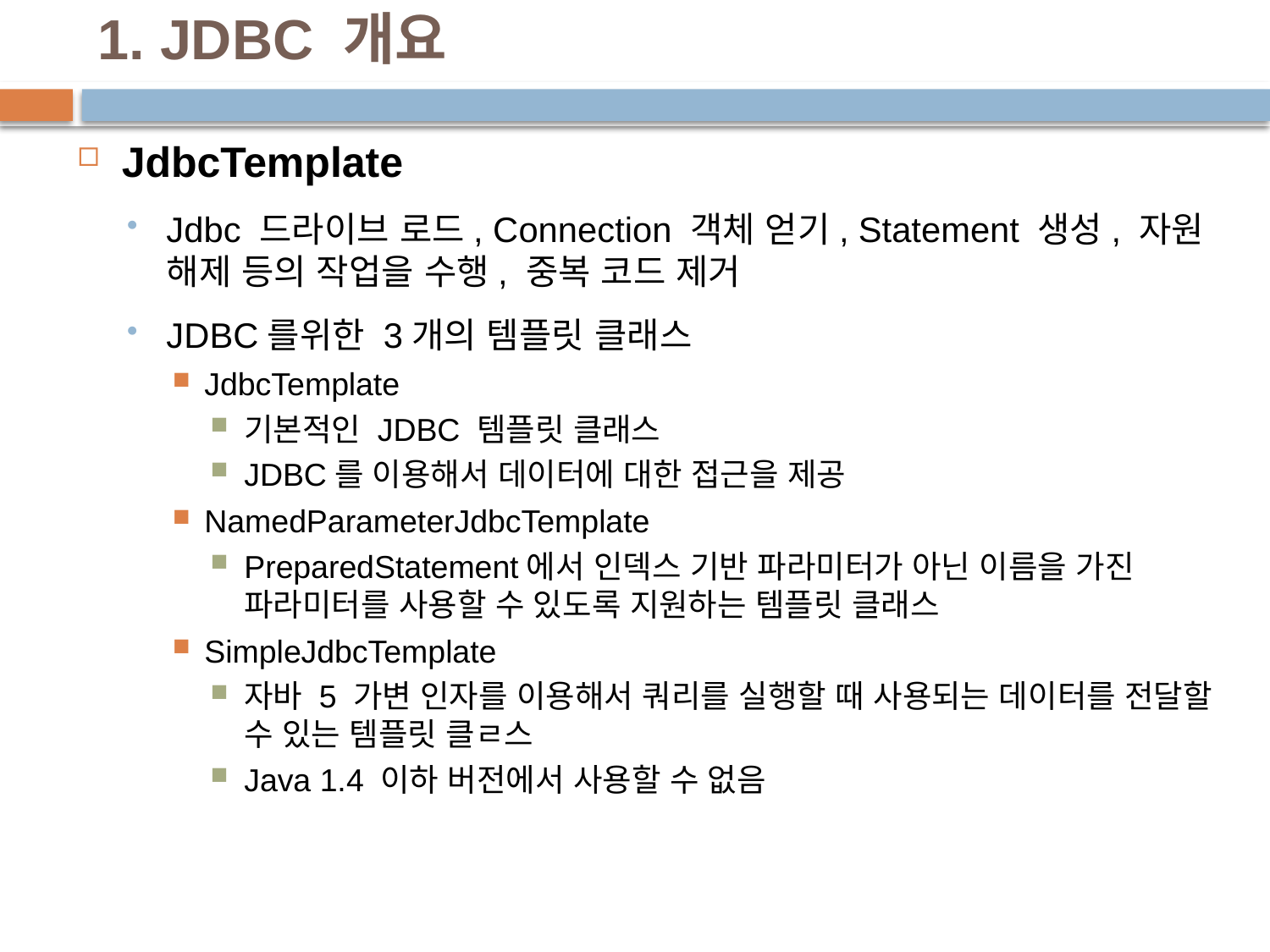

# 1. JDBC 개요
JdbcTemplate
Jdbc 드라이브 로드, Connection 객체 얻기, Statement 생성, 자원 해제 등의 작업을 수행, 중복 코드 제거
JDBC를위한 3개의 템플릿 클래스
JdbcTemplate
기본적인 JDBC 템플릿 클래스
JDBC를 이용해서 데이터에 대한 접근을 제공
NamedParameterJdbcTemplate
PreparedStatement에서 인덱스 기반 파라미터가 아닌 이름을 가진 파라미터를 사용할 수 있도록 지원하는 템플릿 클래스
SimpleJdbcTemplate
자바 5 가변 인자를 이용해서 쿼리를 실행할 때 사용되는 데이터를 전달할 수 있는 템플릿 클ㄹ스
Java 1.4 이하 버전에서 사용할 수 없음